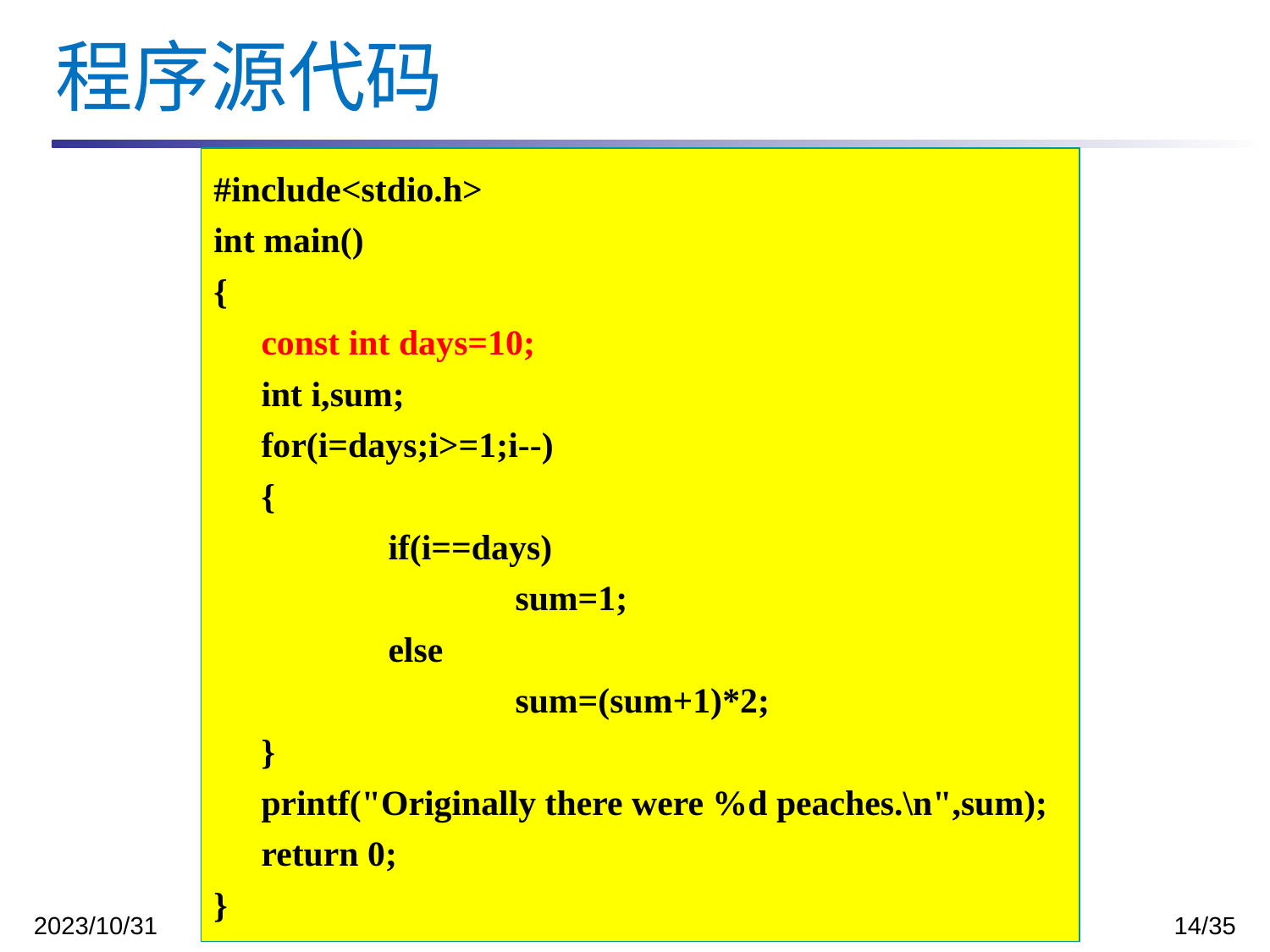

程序源代码
#include<stdio.h>
int main()
{
	const int days=10;
	int i,sum;
	for(i=days;i>=1;i--)
	{
		if(i==days)
			sum=1;
		else
			sum=(sum+1)*2;
	}
	printf("Originally there were %d peaches.\n",sum);
	return 0;
}
2023/10/31
王化雨 whuayu000@163.com 13306442222
14/35